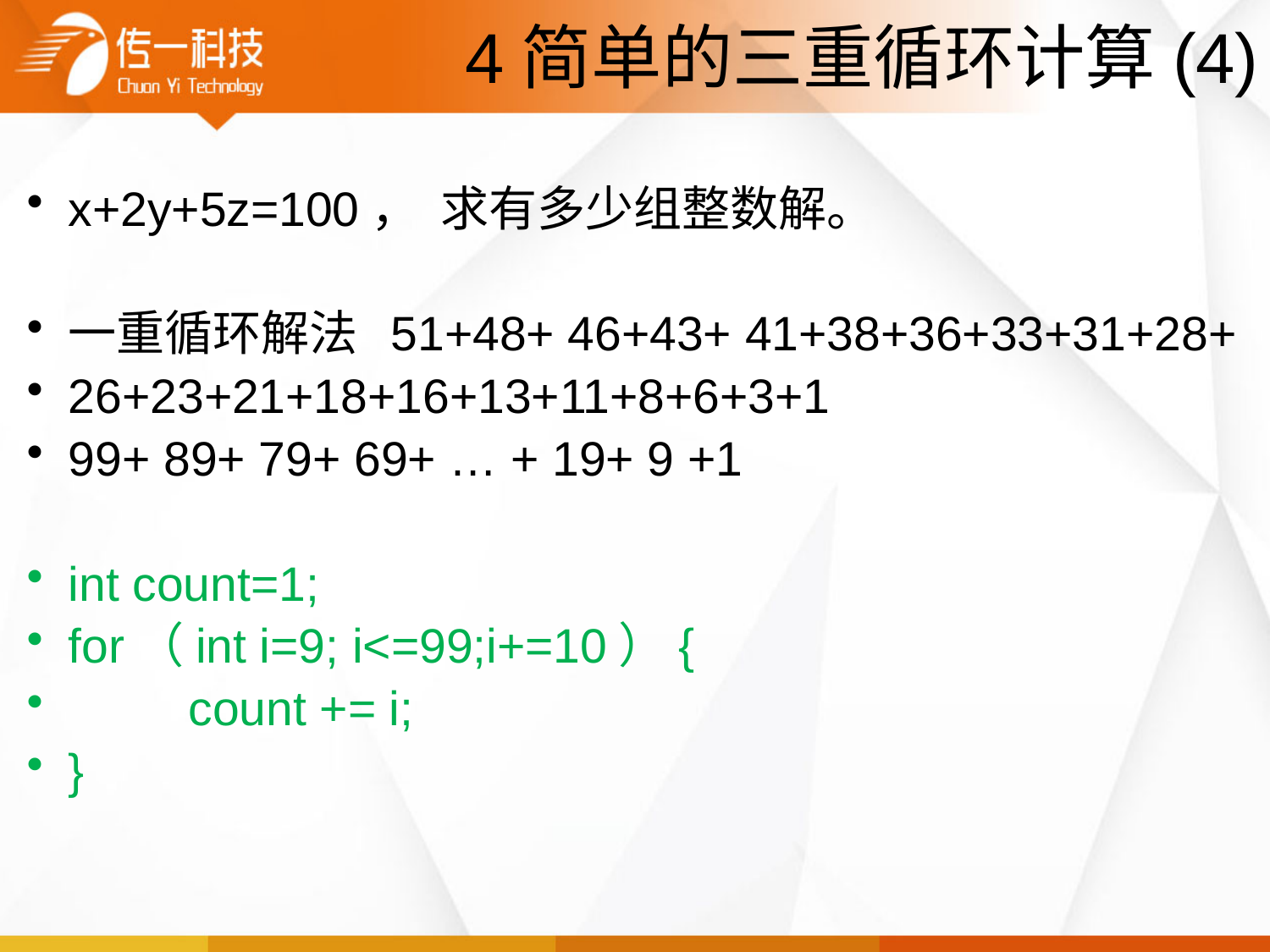

4简单的三重循环计算(4)
x+2y+5z=100，  求有多少组整数解。

一重循环解法  51+48+ 46+43+ 41+38+36+33+31+28+
26+23+21+18+16+13+11+8+6+3+1
99+ 89+ 79+ 69+ … + 19+ 9 +1

int count=1;
for（int i=9; i<=99;i+=10）{
         count += i;
}